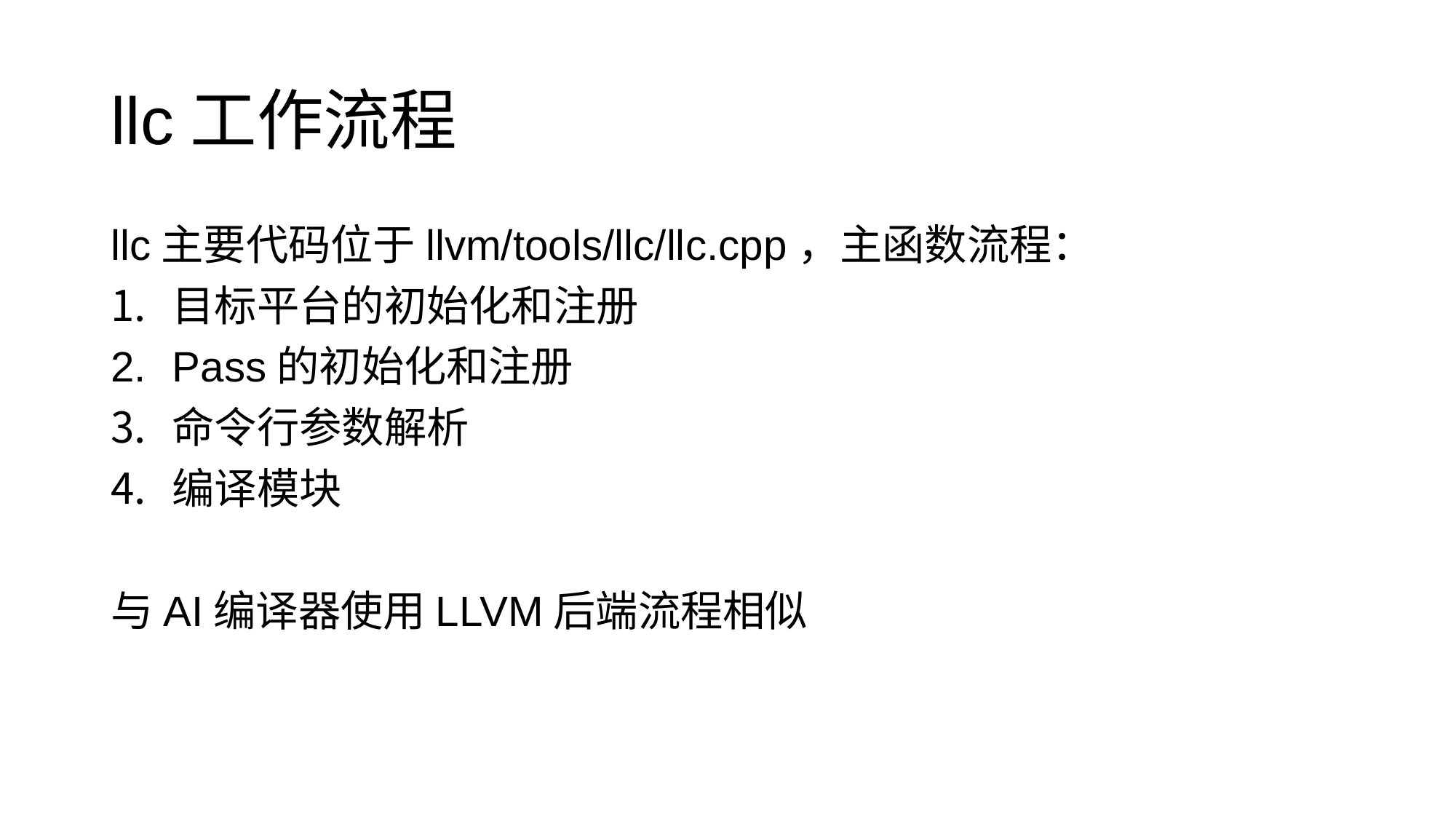

# llc工作流程
llc主要代码位于llvm/tools/llc/llc.cpp，主函数流程：
目标平台的初始化和注册
Pass的初始化和注册
命令行参数解析
编译模块

与AI编译器使用LLVM后端流程相似